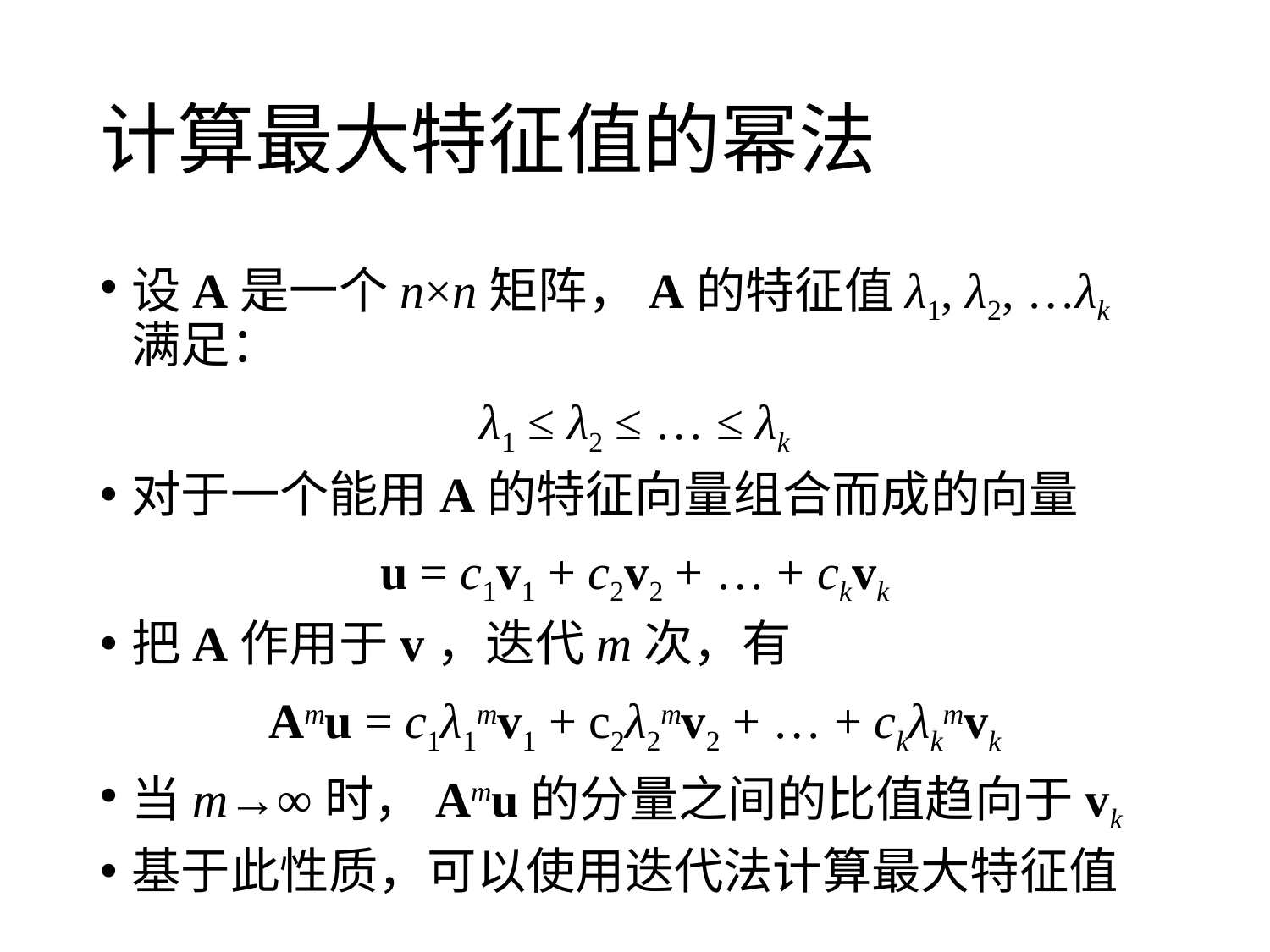

# 计算最大特征值的幂法
设A是一个n×n矩阵，A的特征值λ1, λ2, …λk满足：
λ1 ≤ λ2 ≤ … ≤ λk
对于一个能用A的特征向量组合而成的向量
u = c1v1 + c2v2 + … + ckvk
把A作用于v，迭代m次，有
Amu = c1λ1mv1 + c2λ2mv2 + … + ckλkmvk
当m→∞时，Amu的分量之间的比值趋向于vk
基于此性质，可以使用迭代法计算最大特征值